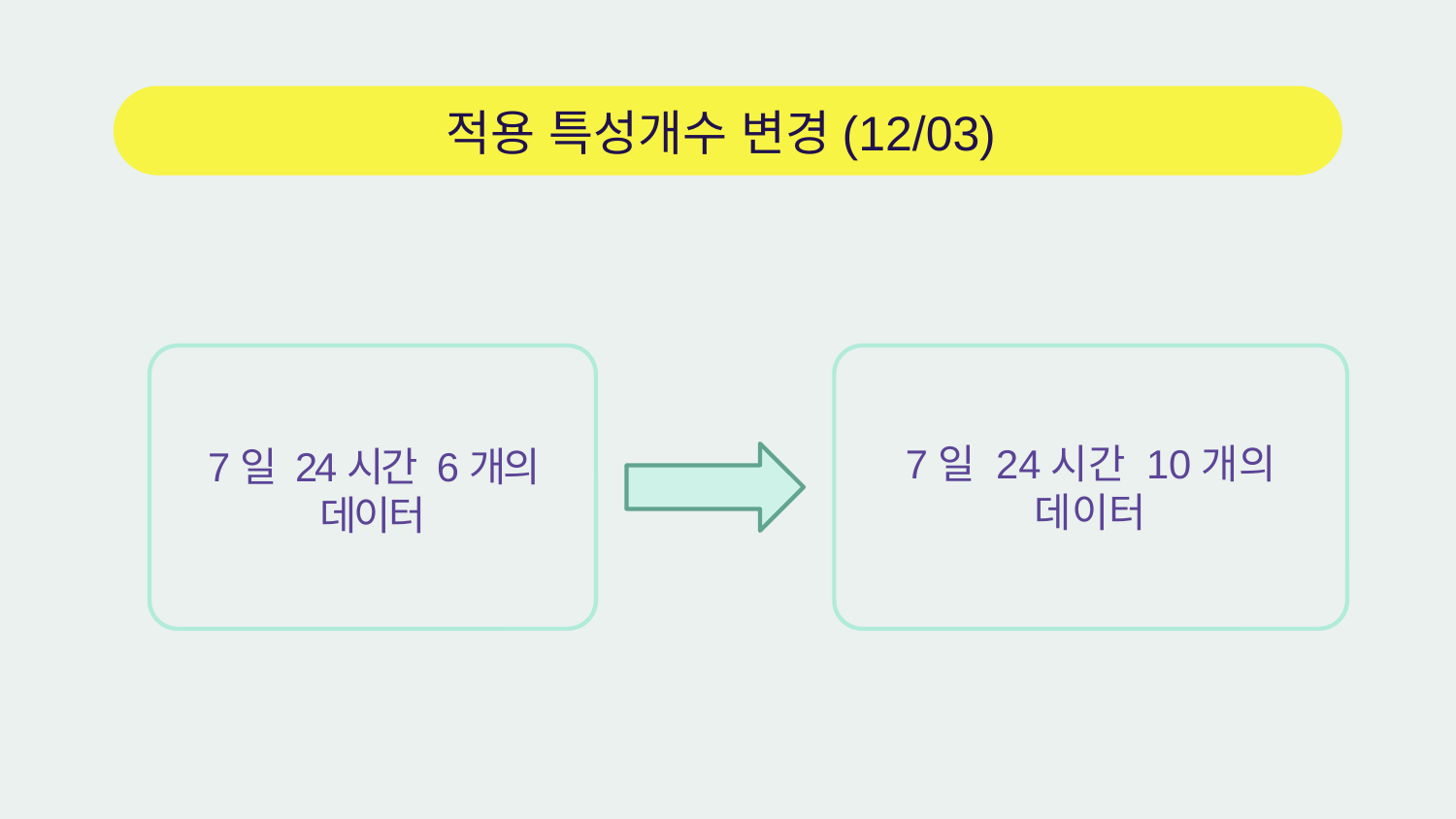

# 적용 특성개수 변경(12/03)

7일 24시간 6개의 데이터

7일 24시간 10개의 데이터